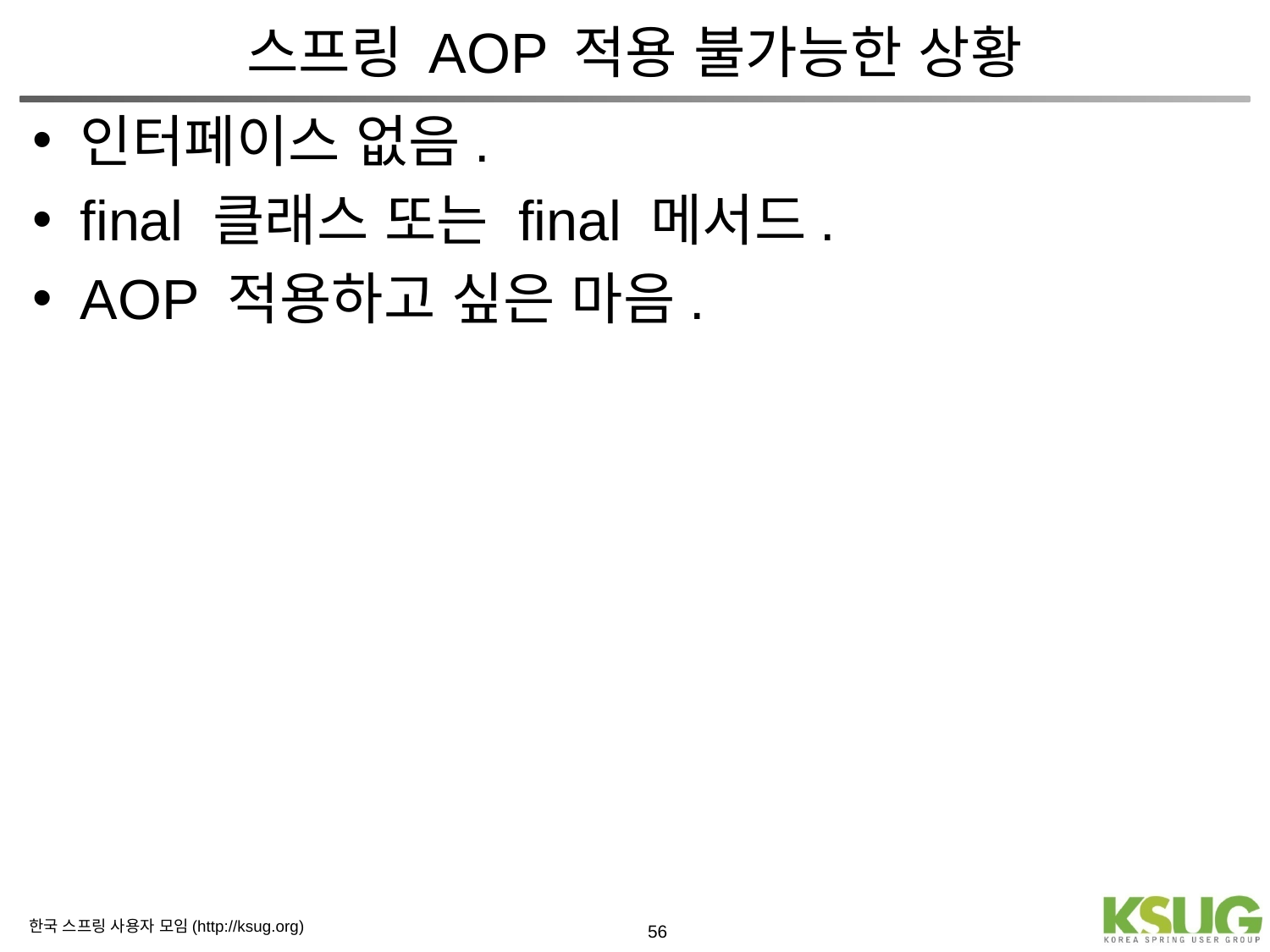

# 스프링 AOP 적용 불가능한 상황
인터페이스 없음.
final 클래스 또는 final 메서드.
AOP 적용하고 싶은 마음.